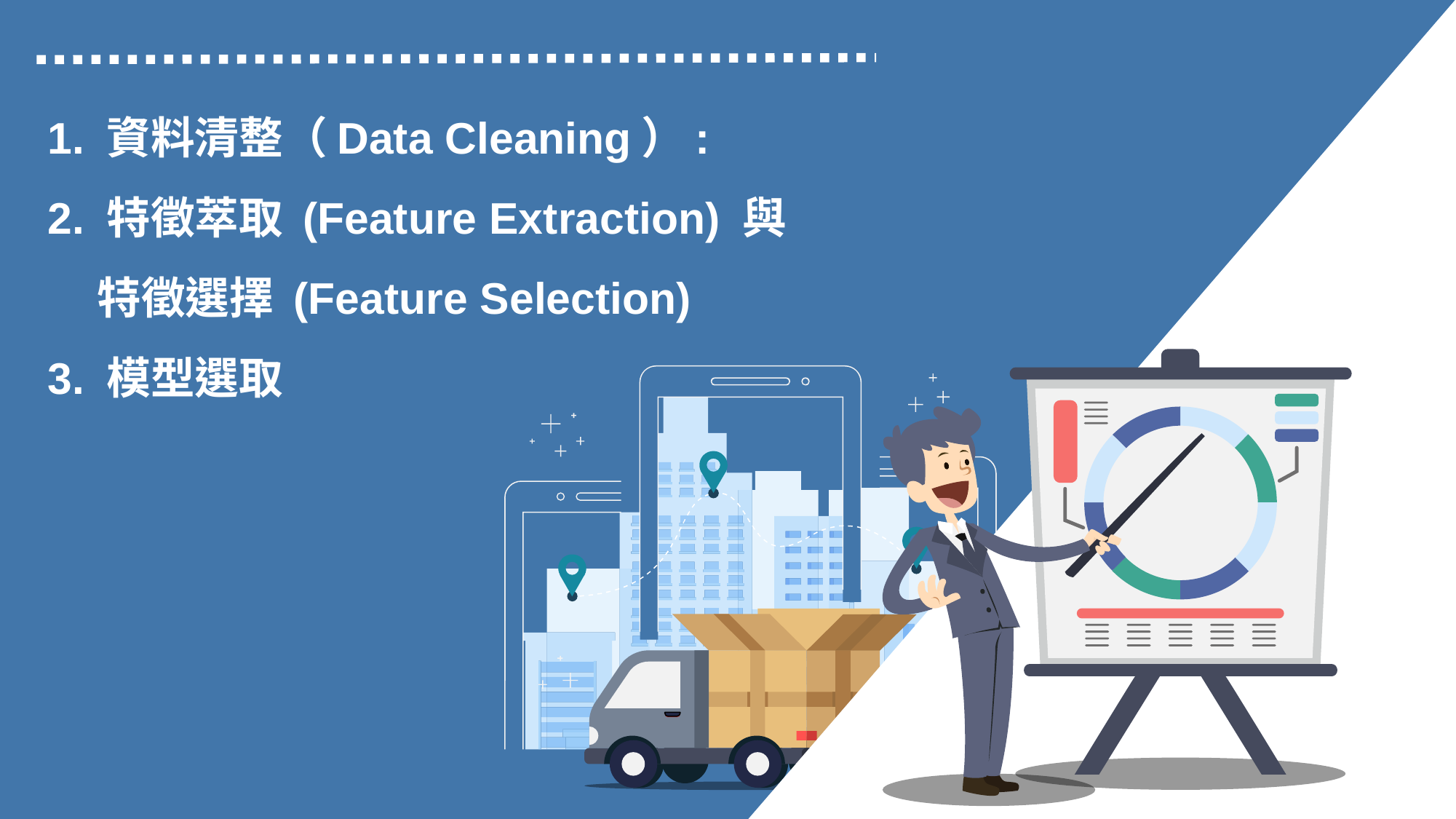

1. 資料清整（Data Cleaning）:
2. 特徵萃取 (Feature Extraction) 與
    特徵選擇 (Feature Selection)
3. 模型選取